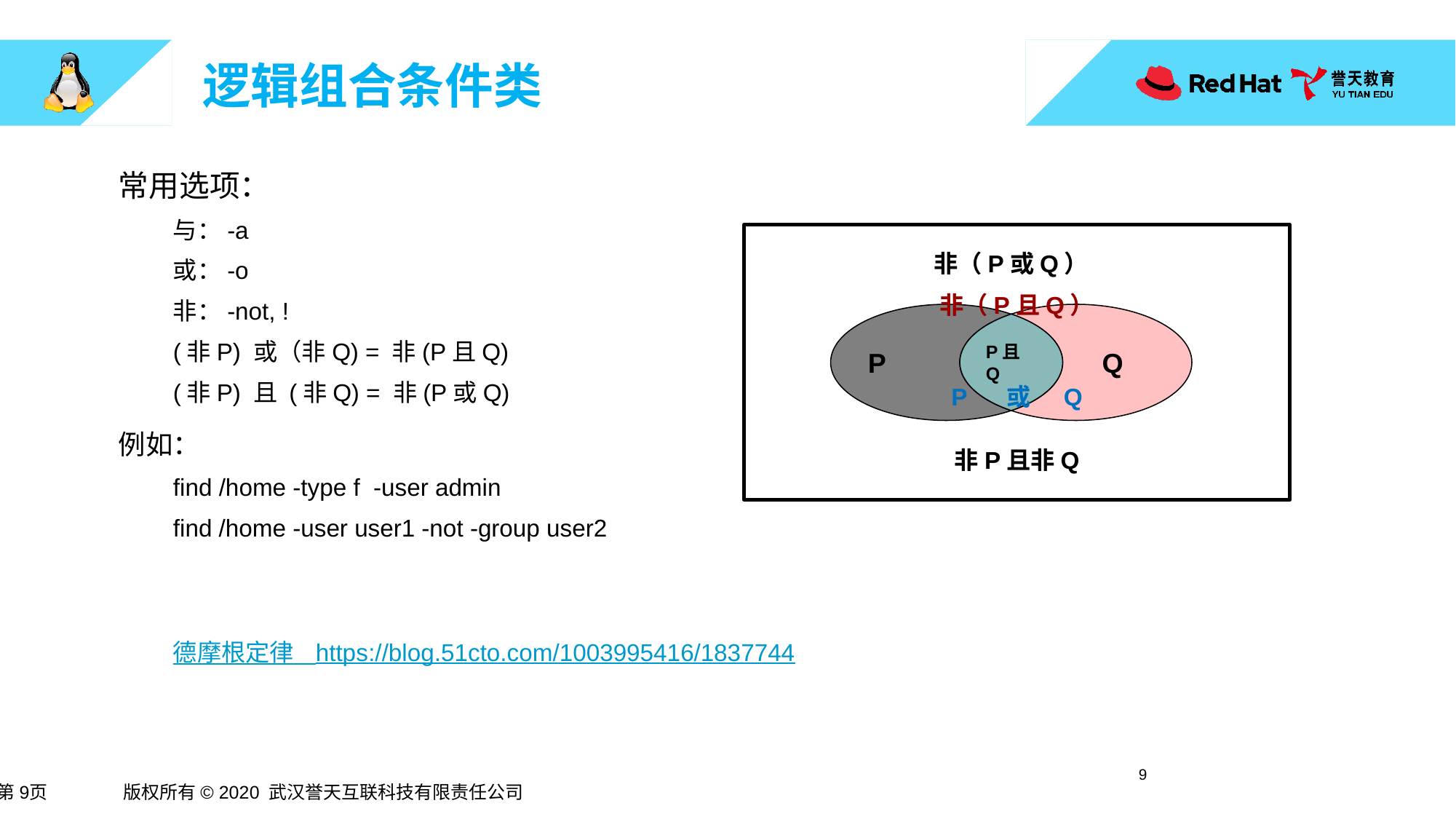

# 逻辑组合条件类
常用选项：
与：-a
或：-o
非：-not, !
(非P) 或（非Q) = 非(P且Q)
(非P) 且 (非Q) = 非(P或Q)
例如：
find /home -type f  -user admin
find /home -user user1 -not -group user2

德摩根定律    https://blog.51cto.com/1003995416/1837744

非（P或Q）
非（P且Q）
P
       Q
P且Q
非P且非Q
P     或     Q
9